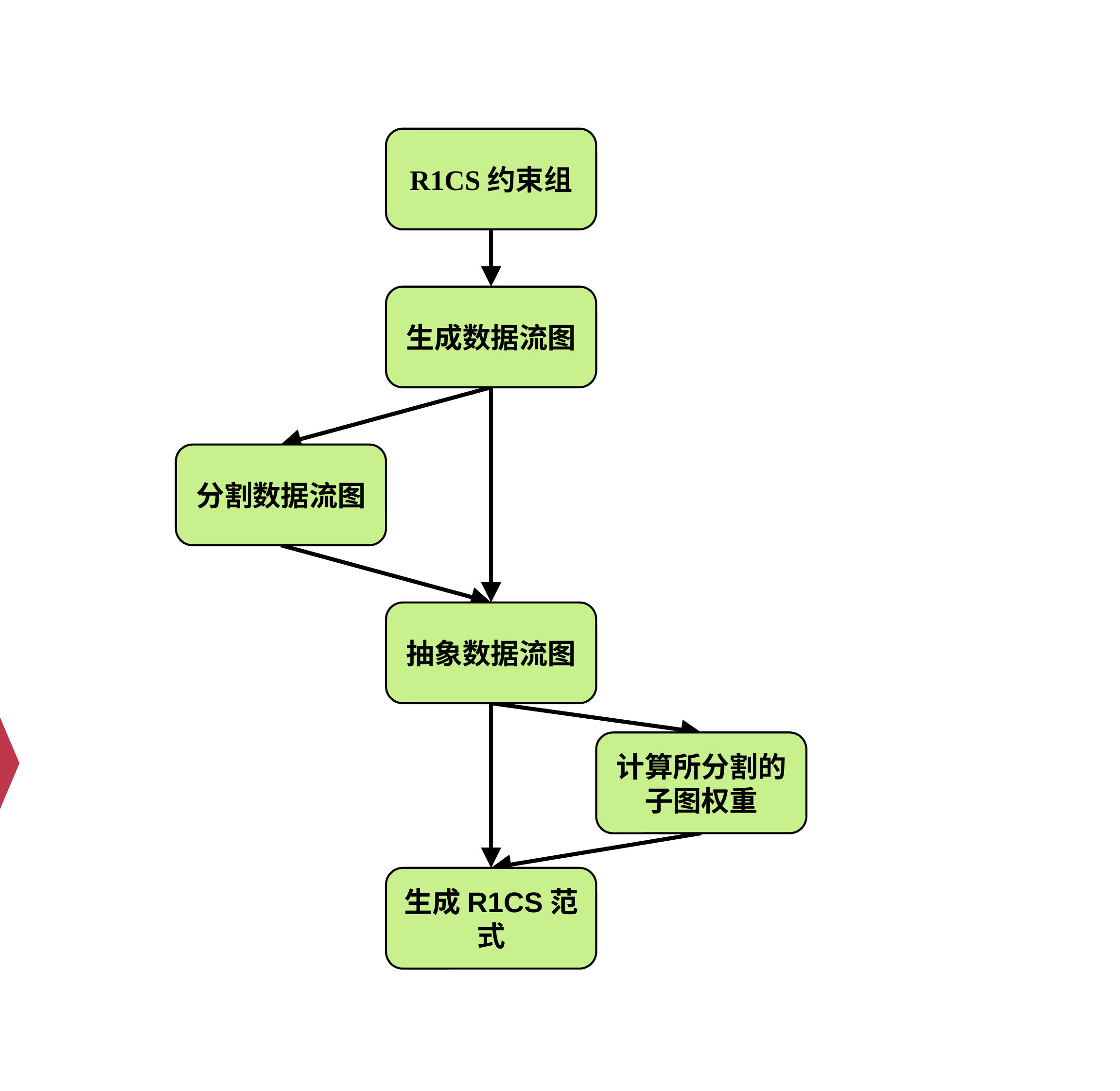

R1CS约束组
生成数据流图
分割数据流图
抽象数据流图
计算所分割的子图权重
生成R1CS范式